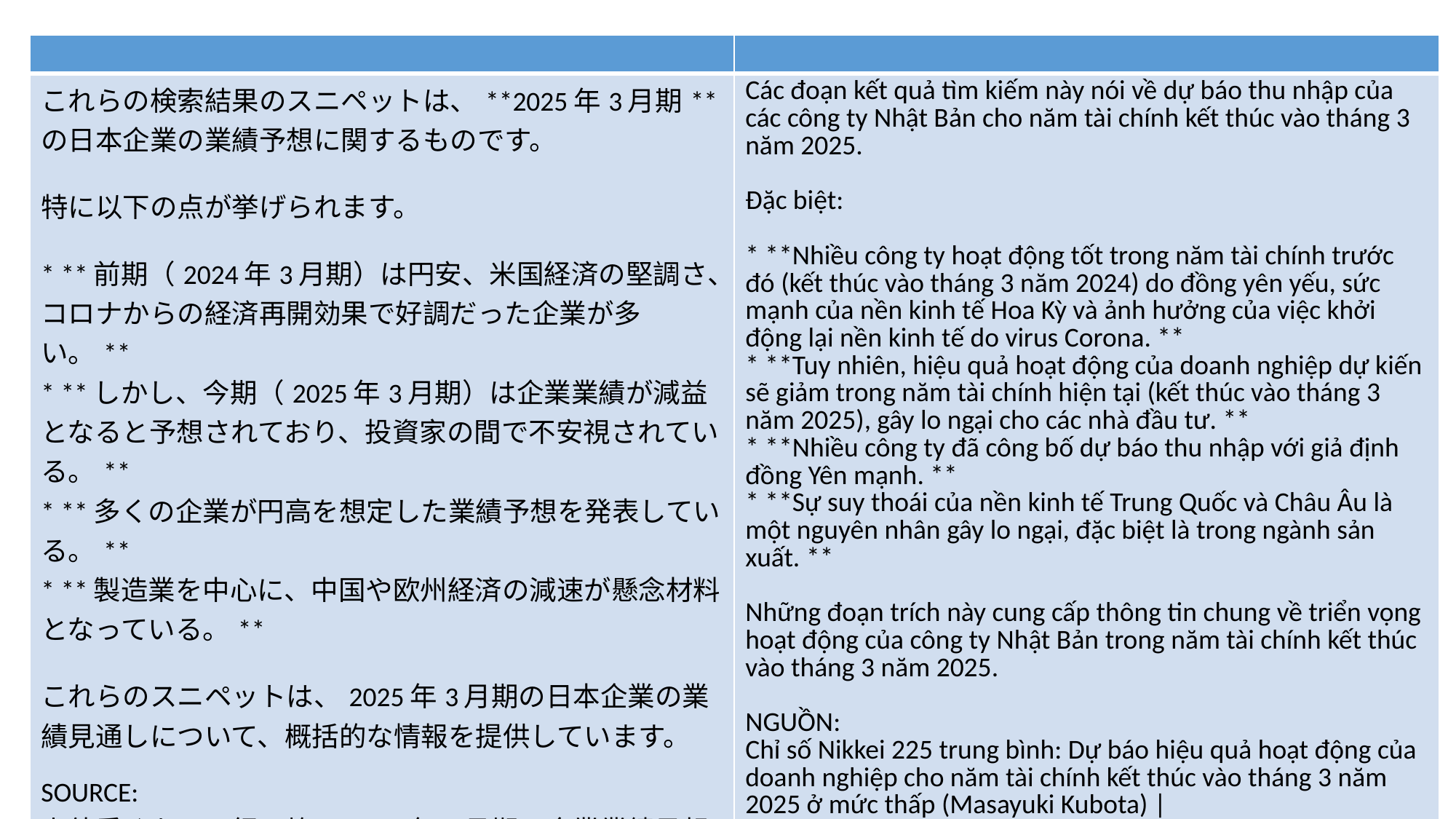

|  |  |
| --- | --- |
| これらの検索結果のスニペットは、\*\*2025年3月期\*\*の日本企業の業績予想に関するものです。 特に以下の点が挙げられます。 \* \*\*前期（2024年3月期）は円安、米国経済の堅調さ、コロナからの経済再開効果で好調だった企業が多い。\*\* \* \*\*しかし、今期（2025年3月期）は企業業績が減益となると予想されており、投資家の間で不安視されている。\*\* \* \*\*多くの企業が円高を想定した業績予想を発表している。\*\* \* \*\*製造業を中心に、中国や欧州経済の減速が懸念材料となっている。\*\* これらのスニペットは、2025年3月期の日本企業の業績見通しについて、概括的な情報を提供しています。 SOURCE: 上値重くなる日経平均：2025年3月期の企業業績予想が低め（窪田真之） | トウシル 楽天証券の投資情報メディア, https://media.rakuten-sec.net/articles/-/45184 | Các đoạn kết quả tìm kiếm này nói về dự báo thu nhập của các công ty Nhật Bản cho năm tài chính kết thúc vào tháng 3 năm 2025. Đặc biệt: \* \*\*Nhiều công ty hoạt động tốt trong năm tài chính trước đó (kết thúc vào tháng 3 năm 2024) do đồng yên yếu, sức mạnh của nền kinh tế Hoa Kỳ và ảnh hưởng của việc khởi động lại nền kinh tế do virus Corona. \*\* \* \*\*Tuy nhiên, hiệu quả hoạt động của doanh nghiệp dự kiến ​​sẽ giảm trong năm tài chính hiện tại (kết thúc vào tháng 3 năm 2025), gây lo ngại cho các nhà đầu tư. \*\* \* \*\*Nhiều công ty đã công bố dự báo thu nhập với giả định đồng Yên mạnh. \*\* \* \*\*Sự suy thoái của nền kinh tế Trung Quốc và Châu Âu là một nguyên nhân gây lo ngại, đặc biệt là trong ngành sản xuất. \*\* Những đoạn trích này cung cấp thông tin chung về triển vọng hoạt động của công ty Nhật Bản trong năm tài chính kết thúc vào tháng 3 năm 2025. NGUỒN: Chỉ số Nikkei 225 trung bình: Dự báo hiệu quả hoạt động của doanh nghiệp cho năm tài chính kết thúc vào tháng 3 năm 2025 ở mức thấp (Masayuki Kubota) | https://media.rakuten-sec.net/articles/-/45184 |